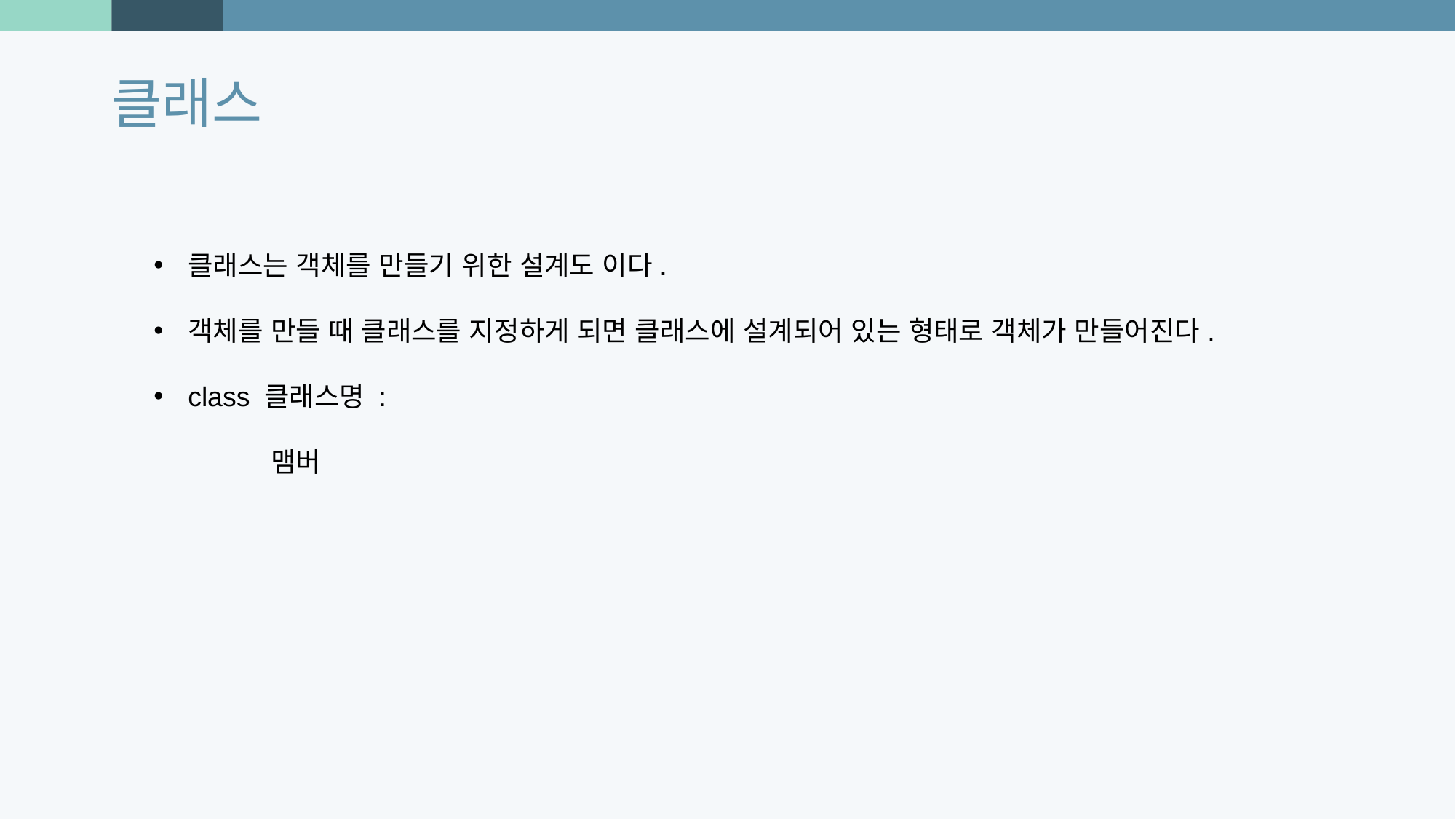

클래스
클래스는 객체를 만들기 위한 설계도 이다.
객체를 만들 때 클래스를 지정하게 되면 클래스에 설계되어 있는 형태로 객체가 만들어진다.
class 클래스명 :
          맴버

Photo by Joel Filipe on Unsplash